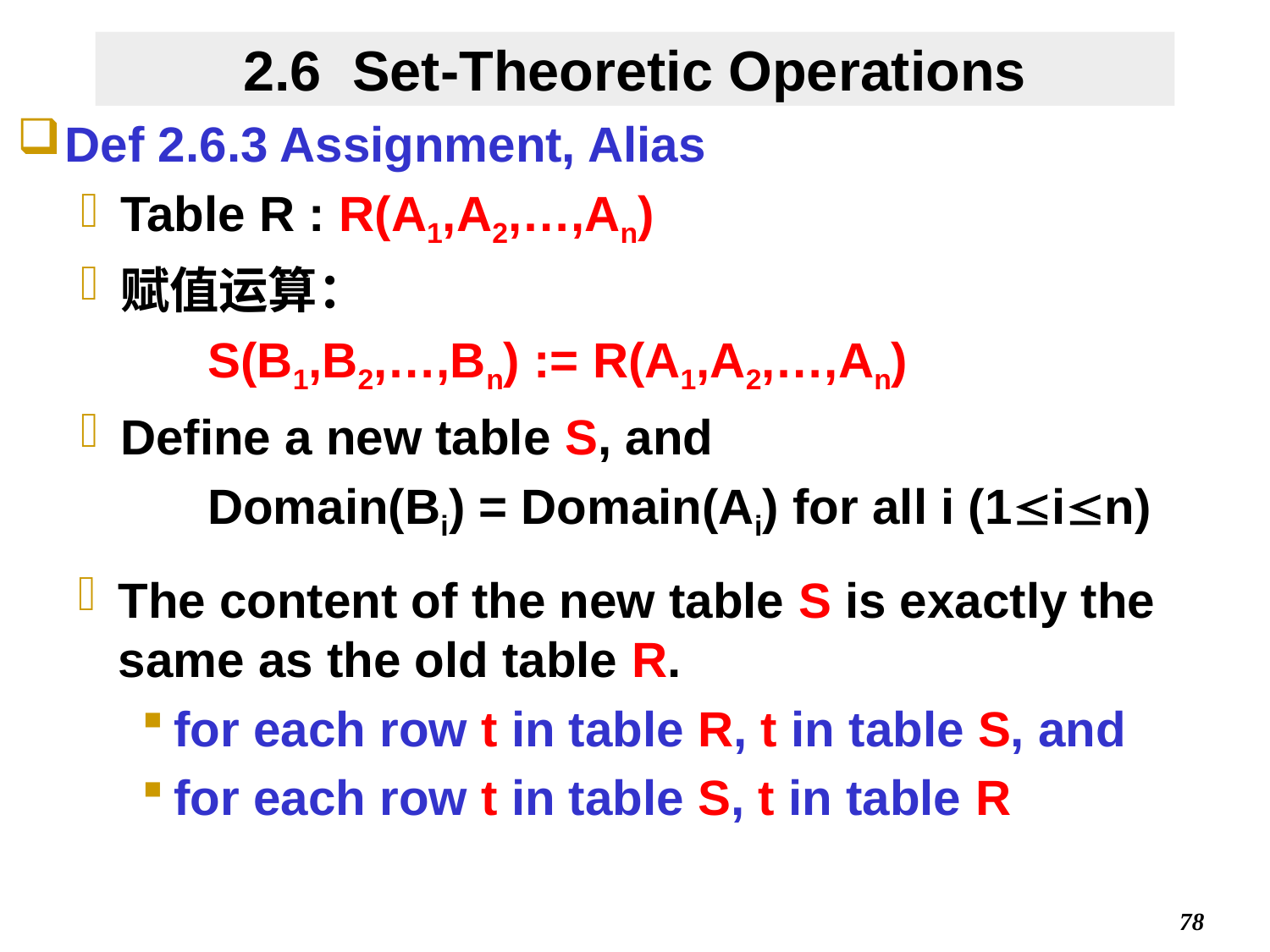

# 2.6  Set-Theoretic Operations
Def 2.6.3 Assignment, Alias
Table R : R(A1,A2,…,An)
赋值运算：
S(B1,B2,…,Bn) := R(A1,A2,…,An)
Define a new table S, and
Domain(Bi) = Domain(Ai) for all i (1≤i≤n)
The content of the new table S is exactly the same as the old table R.
for each row t in table R, t in table S, and
for each row t in table S, t in table R

78